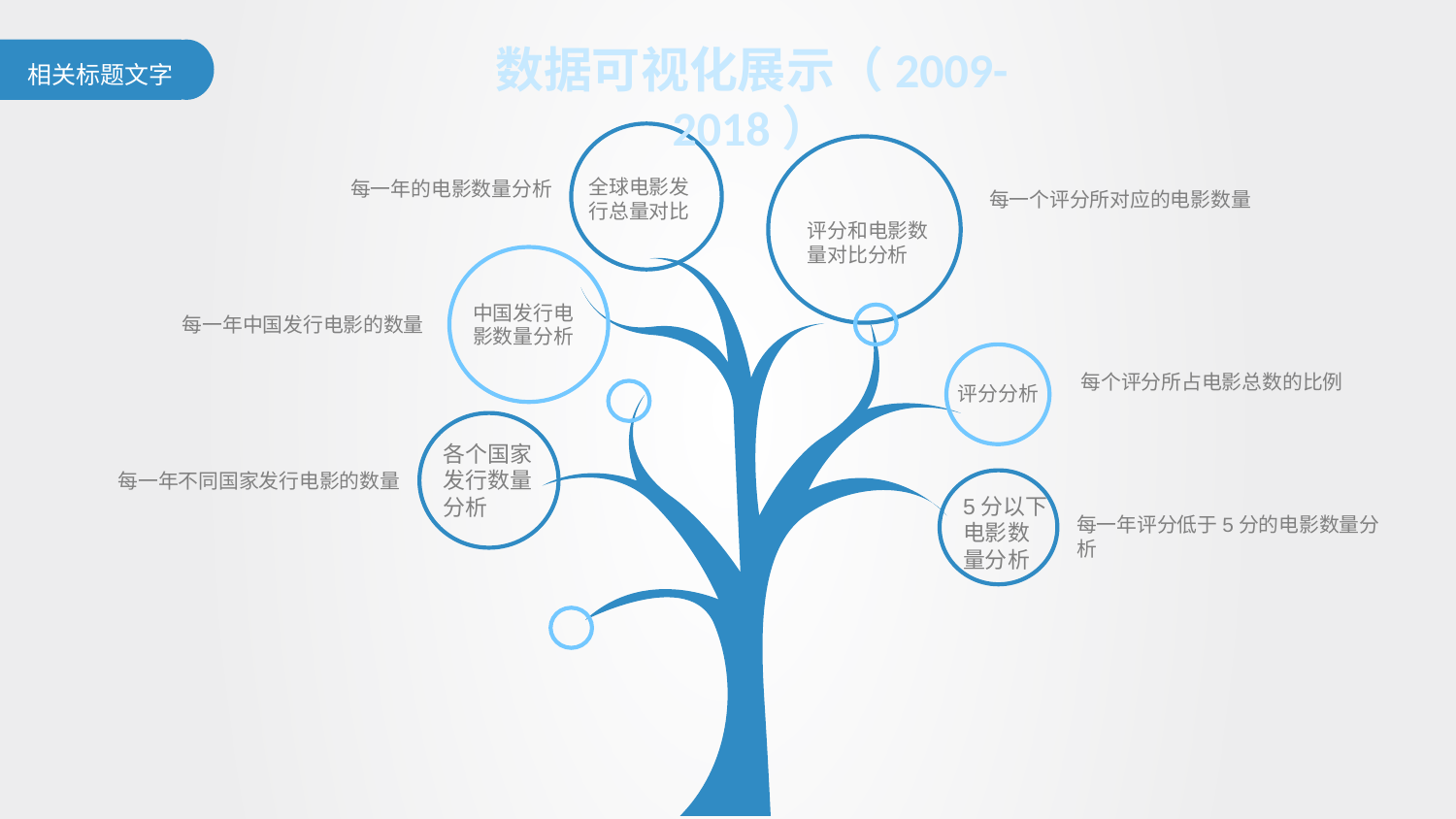

数据可视化展示（2009-2018）

全球电影发行总量对比

评分和电影数量对比分析
每一年的电影数量分析
每一个评分所对应的电影数量

中国发行电影数量分析

每一年中国发行电影的数量

评分分析
每个评分所占电影总数的比例

各个国家发行数量分析
每一年不同国家发行电影的数量

5分以下电影数量分析
每一年评分低于5分的电影数量分析